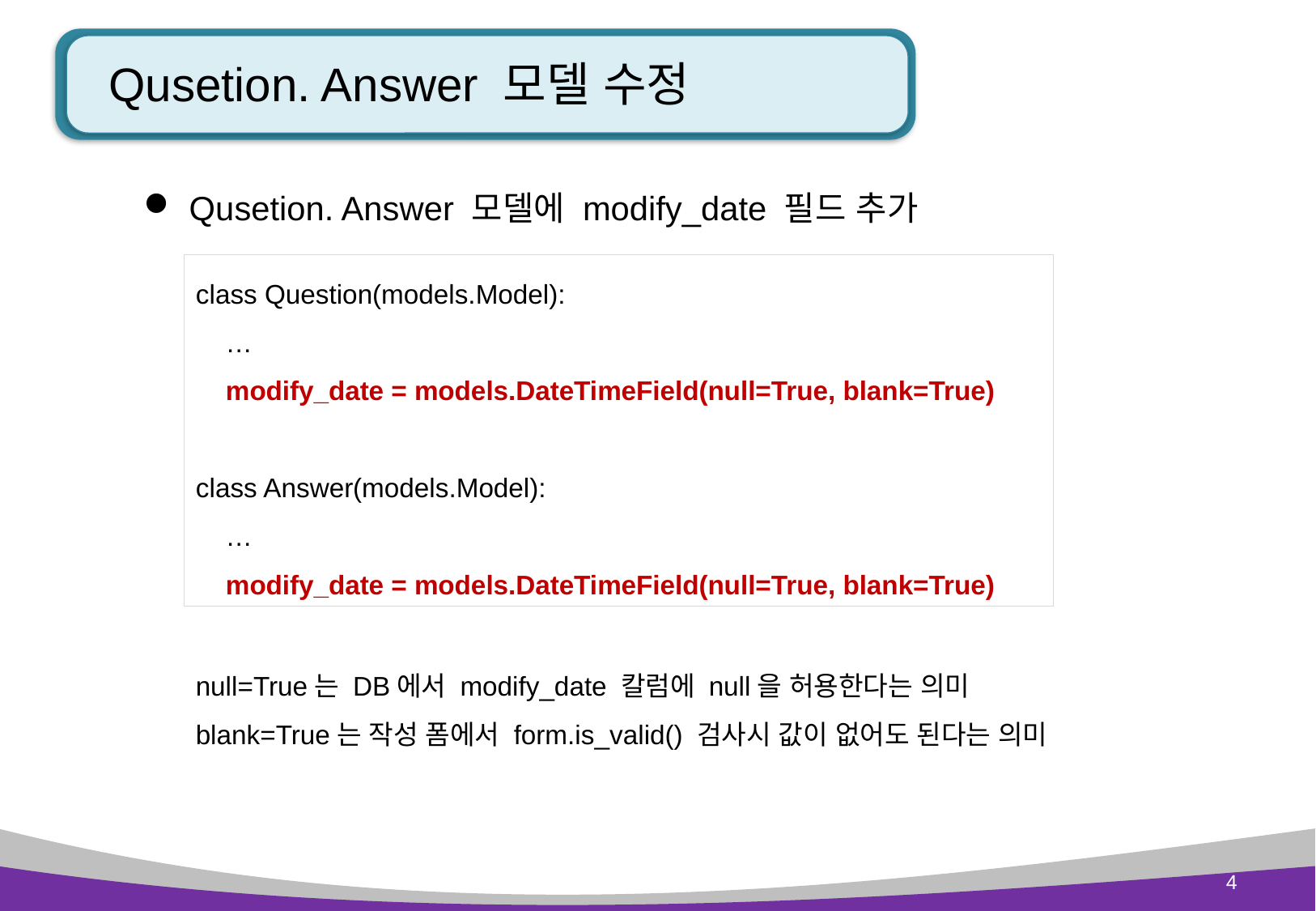

# Qusetion. Answer 모델 수정
Qusetion. Answer 모델에 modify_date 필드 추가
class Question(models.Model):
    …
    modify_date = models.DateTimeField(null=True, blank=True)

class Answer(models.Model):
    …
    modify_date = models.DateTimeField(null=True, blank=True)
null=True는 DB에서 modify_date 칼럼에 null을 허용한다는 의미
blank=True는 작성 폼에서 form.is_valid() 검사시 값이 없어도 된다는 의미
4